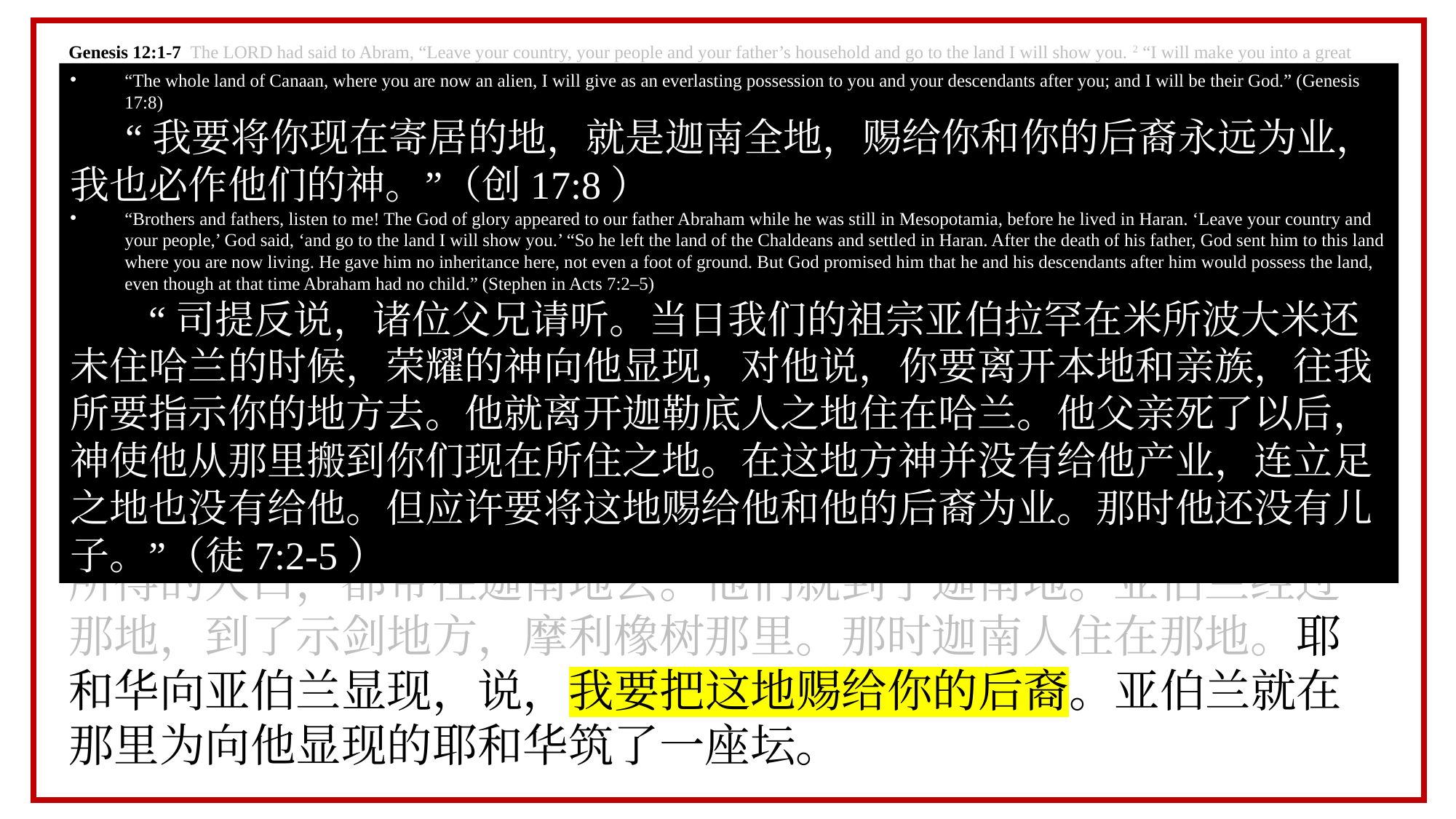

Genesis 12:1-7  The LORD had said to Abram, “Leave your country, your people and your father’s household and go to the land I will show you. 2 “I will make you into a great nation and I will bless you; I will make your name great, and you will be a blessing. 3 I will bless those who bless you, and whoever curses you I will curse; and all peoples on earth will be blessed through you.” 4 So Abram left, as the LORD had told him; and Lot went with him. Abram was seventy-five years old when he set out from Haran. 5 He took his wife Sarai, his nephew Lot, all the possessions they had accumulated and the people they had acquired in Haran, and they set out for the land of Canaan, and they arrived there. 6 Abram traveled through the land as far as the site of the great tree of Moreh at Shechem. At that time the Canaanites were in the land. 7 The LORD appeared to Abram and said, “To your offspring I will give this land.” So he built an altar there to the LORD, who had appeared to him.”
创12:1-7
耶和华对亚伯兰说，你要离开本地，本族，父家，往我所要指示你的地去。我必叫你成为大国，我必赐福给你，叫你的名为大，你也要叫别人得福。为你祝福的，我必赐福与他。那咒诅你的，我必咒诅他，地上的万族都要因你得福。亚伯兰就照着耶和华的吩咐去了。罗得也和他同去。亚伯兰出哈兰的时候，年七十五岁。亚伯兰将他妻子撒莱和侄儿罗得，连他们在哈兰所积蓄的财物，所得的人口，都带往迦南地去。他们就到了迦南地。亚伯兰经过那地，到了示剑地方，摩利橡树那里。那时迦南人住在那地。耶和华向亚伯兰显现，说，我要把这地赐给你的后裔。亚伯兰就在那里为向他显现的耶和华筑了一座坛。
“The whole land of Canaan, where you are now an alien, I will give as an everlasting possession to you and your descendants after you; and I will be their God.” (Genesis 17:8)
        “我要将你现在寄居的地，就是迦南全地，赐给你和你的后裔永远为业，我也必作他们的神。”（创17:8）
“Brothers and fathers, listen to me! The God of glory appeared to our father Abraham while he was still in Mesopotamia, before he lived in Haran. ‘Leave your country and your people,’ God said, ‘and go to the land I will show you.’ “So he left the land of the Chaldeans and settled in Haran. After the death of his father, God sent him to this land where you are now living. He gave him no inheritance here, not even a foot of ground. But God promised him that he and his descendants after him would possess the land, even though at that time Abraham had no child.” (Stephen in Acts 7:2–5)
        “司提反说，诸位父兄请听。当日我们的祖宗亚伯拉罕在米所波大米还未住哈兰的时候，荣耀的神向他显现，对他说，你要离开本地和亲族，往我所要指示你的地方去。他就离开迦勒底人之地住在哈兰。他父亲死了以后，神使他从那里搬到你们现在所住之地。在这地方神并没有给他产业，连立足之地也没有给他。但应许要将这地赐给他和他的后裔为业。那时他还没有儿子。”（徒7:2-5）